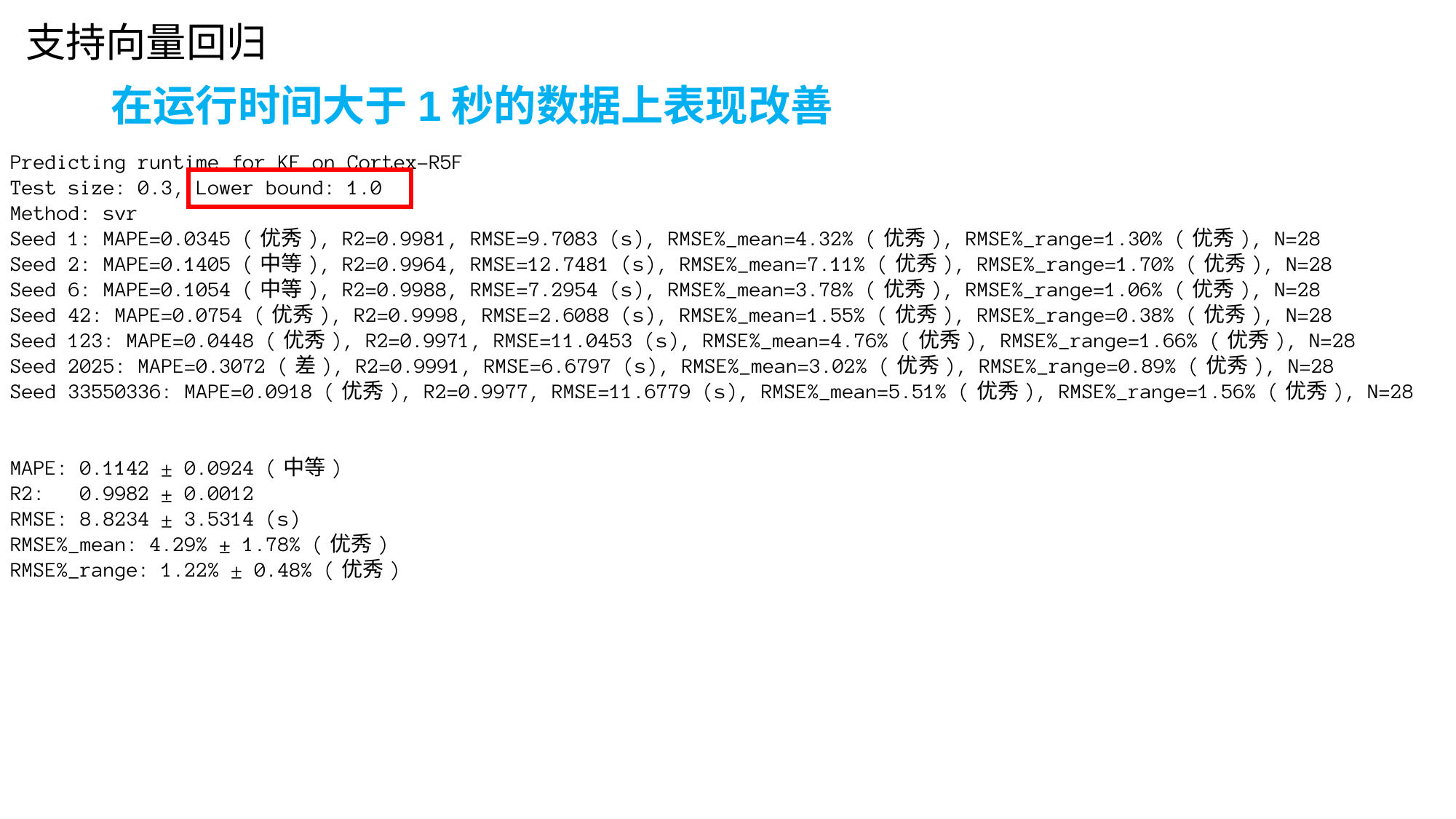

支持向量回归
# 在运行时间大于1秒的数据上表现改善
Predicting runtime for KF on Cortex-R5F
Test size: 0.3, Lower bound: 1.0
Method: svr
Seed 1: MAPE=0.0345 (优秀), R2=0.9981, RMSE=9.7083 (s), RMSE%_mean=4.32% (优秀), RMSE%_range=1.30% (优秀), N=28
Seed 2: MAPE=0.1405 (中等), R2=0.9964, RMSE=12.7481 (s), RMSE%_mean=7.11% (优秀), RMSE%_range=1.70% (优秀), N=28
Seed 6: MAPE=0.1054 (中等), R2=0.9988, RMSE=7.2954 (s), RMSE%_mean=3.78% (优秀), RMSE%_range=1.06% (优秀), N=28
Seed 42: MAPE=0.0754 (优秀), R2=0.9998, RMSE=2.6088 (s), RMSE%_mean=1.55% (优秀), RMSE%_range=0.38% (优秀), N=28
Seed 123: MAPE=0.0448 (优秀), R2=0.9971, RMSE=11.0453 (s), RMSE%_mean=4.76% (优秀), RMSE%_range=1.66% (优秀), N=28
Seed 2025: MAPE=0.3072 (差), R2=0.9991, RMSE=6.6797 (s), RMSE%_mean=3.02% (优秀), RMSE%_range=0.89% (优秀), N=28
Seed 33550336: MAPE=0.0918 (优秀), R2=0.9977, RMSE=11.6779 (s), RMSE%_mean=5.51% (优秀), RMSE%_range=1.56% (优秀), N=28

MAPE: 0.1142 ± 0.0924 (中等)
R2:   0.9982 ± 0.0012
RMSE: 8.8234 ± 3.5314 (s)
RMSE%_mean: 4.29% ± 1.78% (优秀)
RMSE%_range: 1.22% ± 0.48% (优秀)